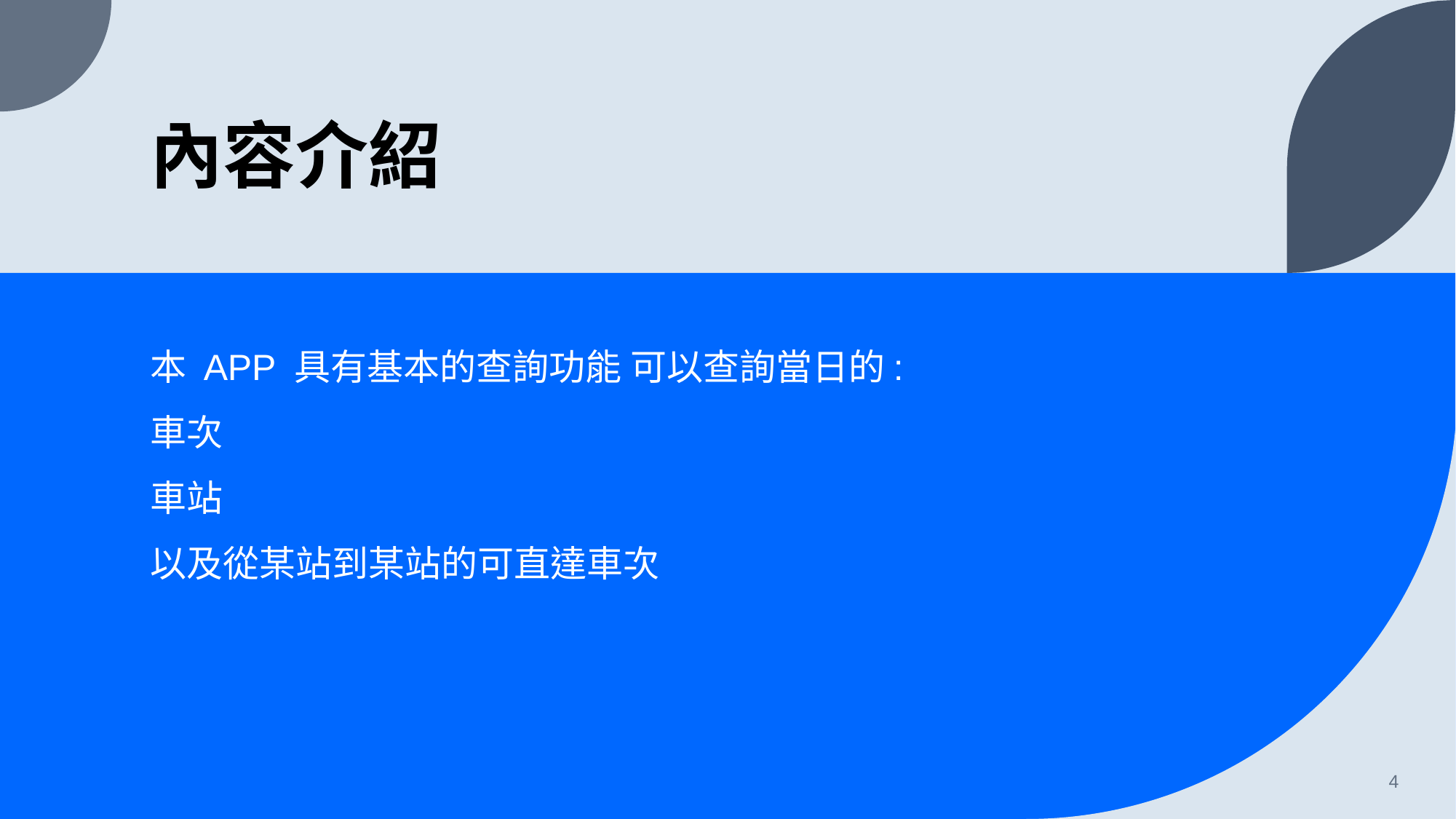

# 內容介紹
本 APP 具有基本的查詢功能 可以查詢當日的:
車次
車站
以及從某站到某站的可直達車次

4